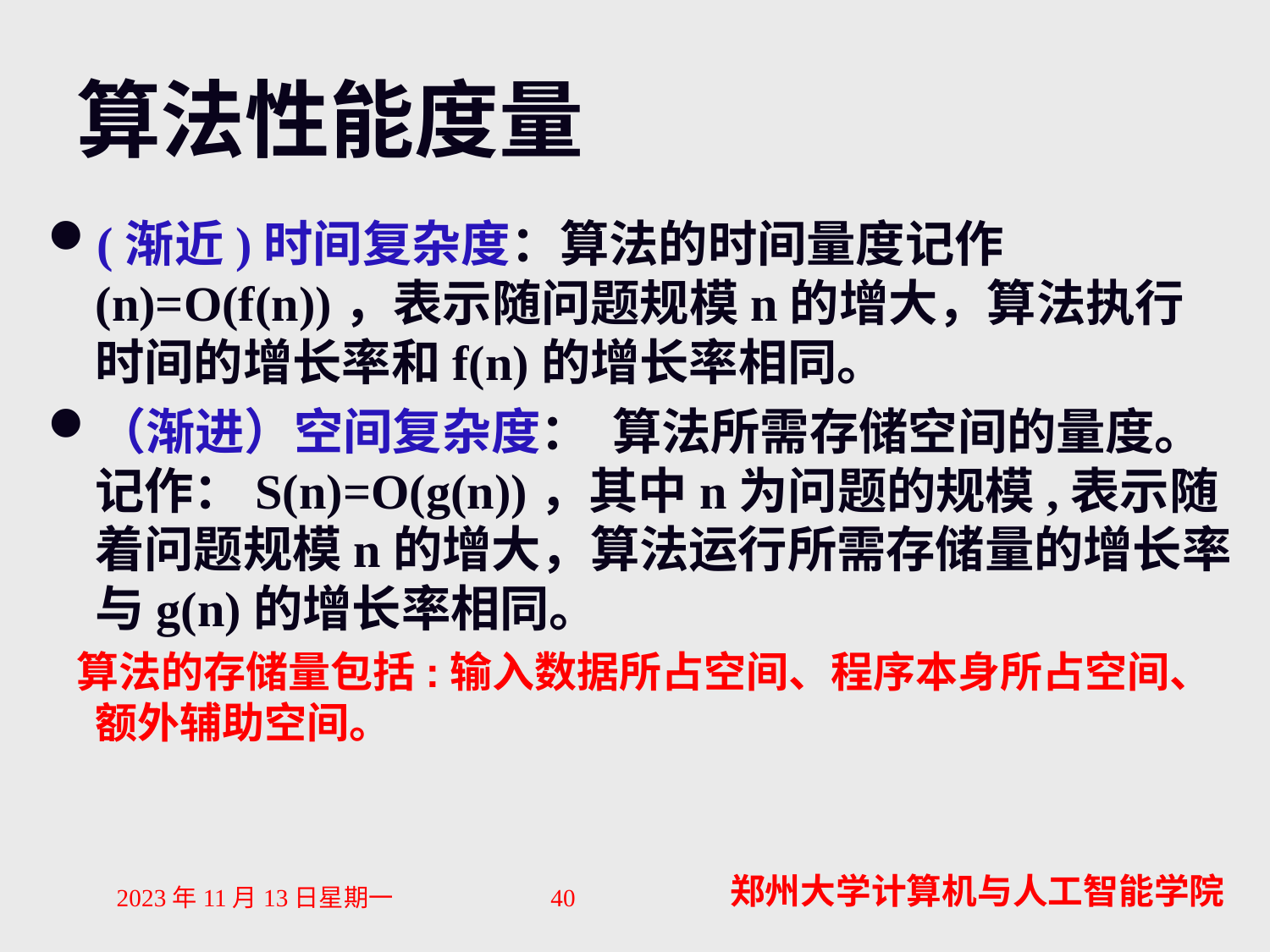

# 算法性能度量
(渐近)时间复杂度：算法的时间量度记作(n)=O(f(n))，表示随问题规模n的增大，算法执行时间的增长率和f(n)的增长率相同。
（渐进）空间复杂度：  算法所需存储空间的量度。记作：S(n)=O(g(n))，其中n为问题的规模,表示随着问题规模n的增大，算法运行所需存储量的增长率与g(n)的增长率相同。
  算法的存储量包括:输入数据所占空间、程序本身所占空间、额外辅助空间。